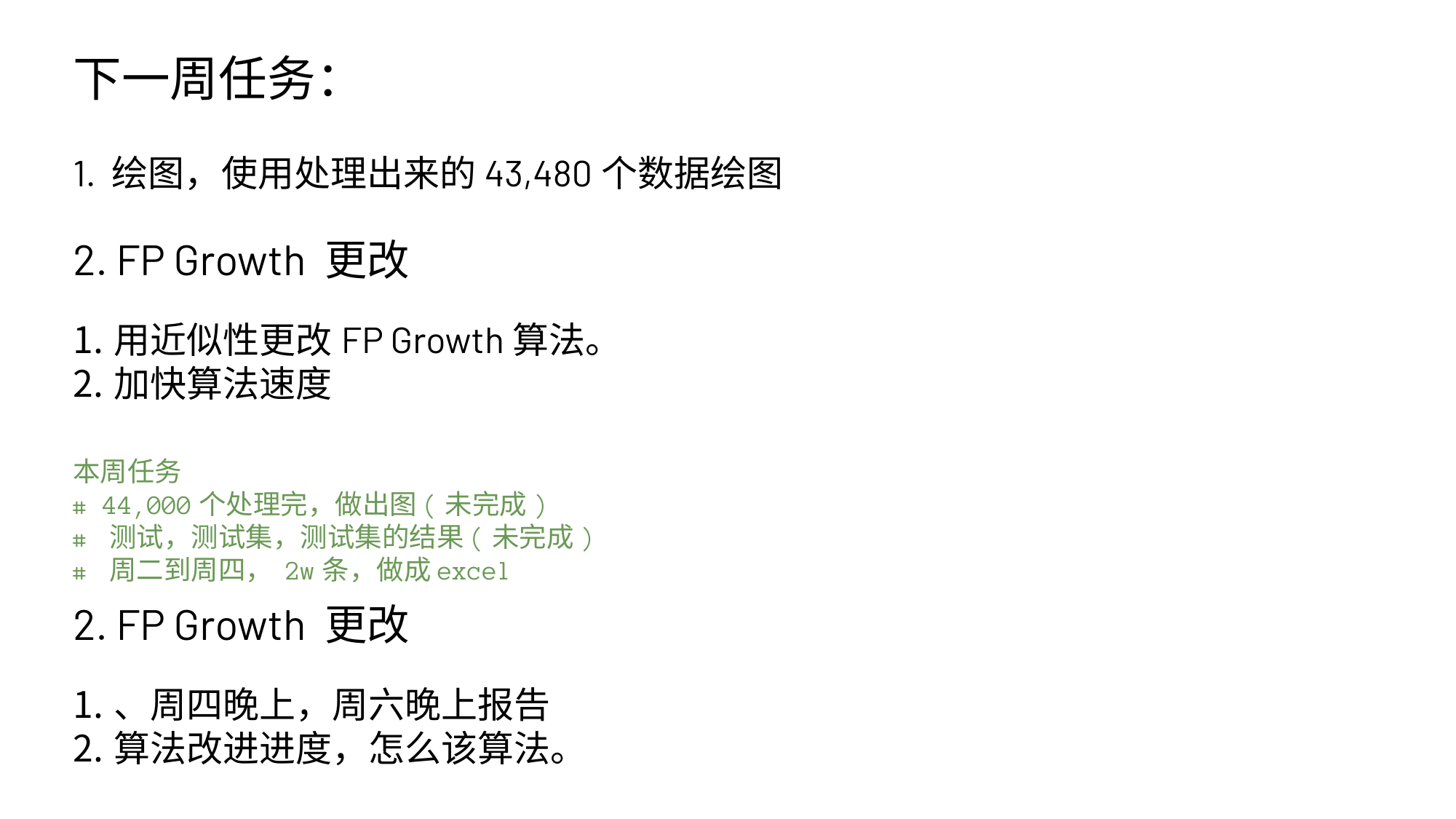

下一周任务：

1. 绘图，使用处理出来的43,480个数据绘图
2. FP Growth 更改

用近似性更改FP Growth算法。
加快算法速度
本周任务
# 44,000个处理完，做出图(未完成)
# 测试，测试集，测试集的结果(未完成)
# 周二到周四， 2w条，做成excel
2. FP Growth 更改

、周四晚上，周六晚上报告
算法改进进度，怎么该算法。